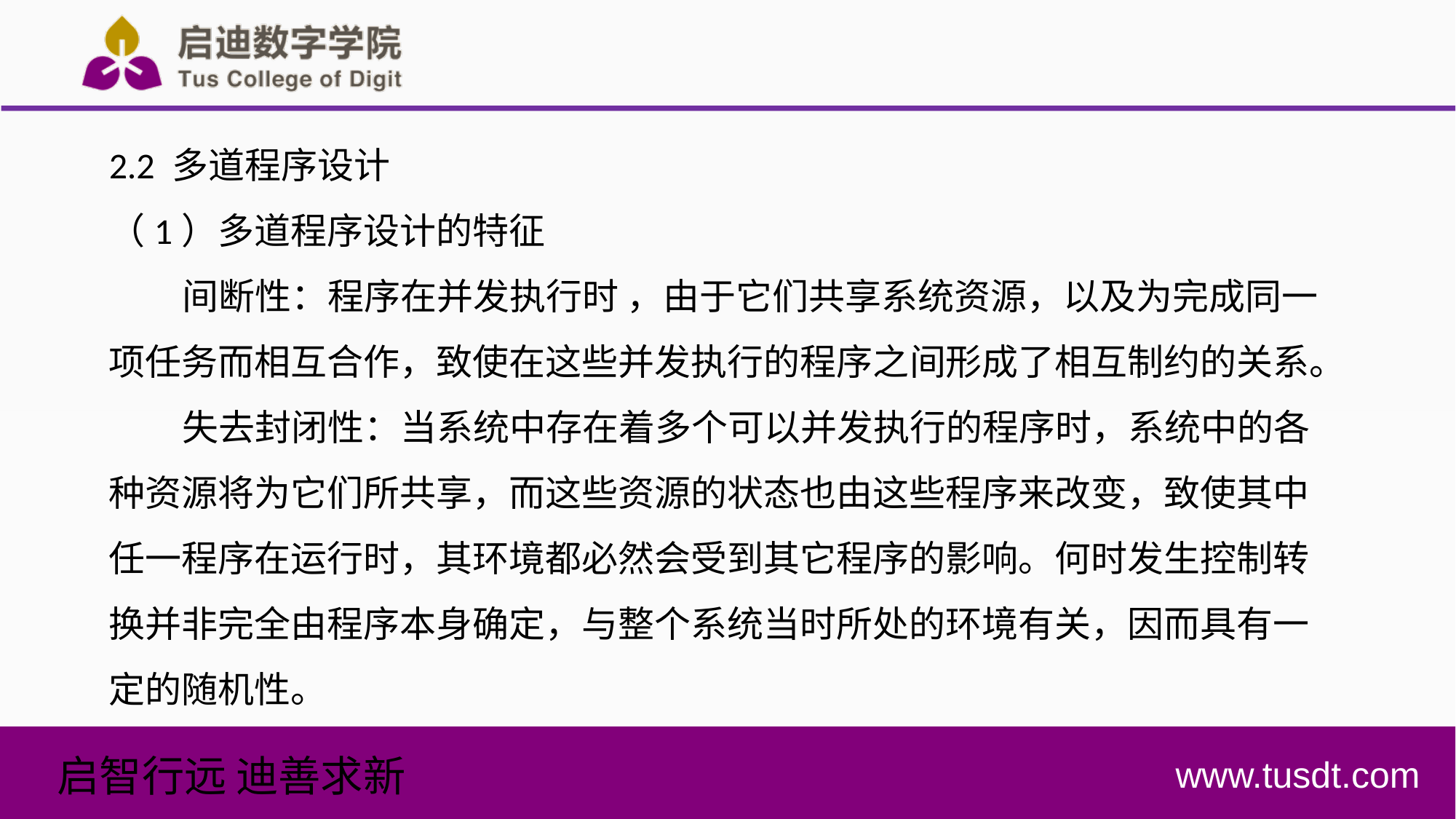

2.2 多道程序设计
（1）多道程序设计的特征
间断性：程序在并发执行时 ，由于它们共享系统资源，以及为完成同一项任务而相互合作，致使在这些并发执行的程序之间形成了相互制约的关系。
失去封闭性：当系统中存在着多个可以并发执行的程序时，系统中的各种资源将为它们所共享，而这些资源的状态也由这些程序来改变，致使其中任一程序在运行时，其环境都必然会受到其它程序的影响。何时发生控制转换并非完全由程序本身确定，与整个系统当时所处的环境有关，因而具有一定的随机性。